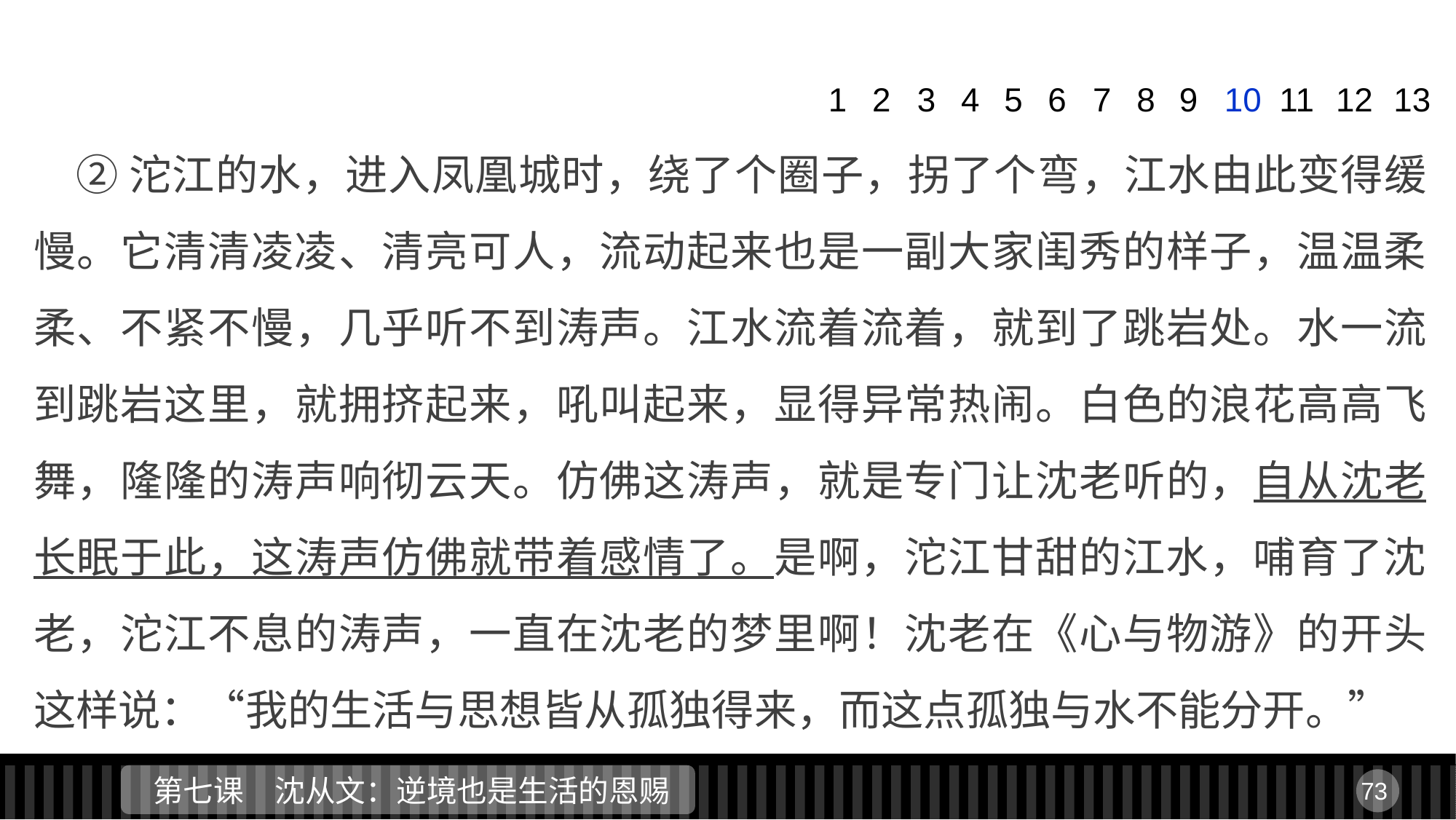

1
2
3
4
5
6
7
8
9
10
11
12
13
    ②沱江的水，进入凤凰城时，绕了个圈子，拐了个弯，江水由此变得缓慢。它清清凌凌、清亮可人，流动起来也是一副大家闺秀的样子，温温柔柔、不紧不慢，几乎听不到涛声。江水流着流着，就到了跳岩处。水一流到跳岩这里，就拥挤起来，吼叫起来，显得异常热闹。白色的浪花高高飞舞，隆隆的涛声响彻云天。仿佛这涛声，就是专门让沈老听的，自从沈老长眠于此，这涛声仿佛就带着感情了。是啊，沱江甘甜的江水，哺育了沈老，沱江不息的涛声，一直在沈老的梦里啊！沈老在《心与物游》的开头这样说：“我的生活与思想皆从孤独得来，而这点孤独与水不能分开。”